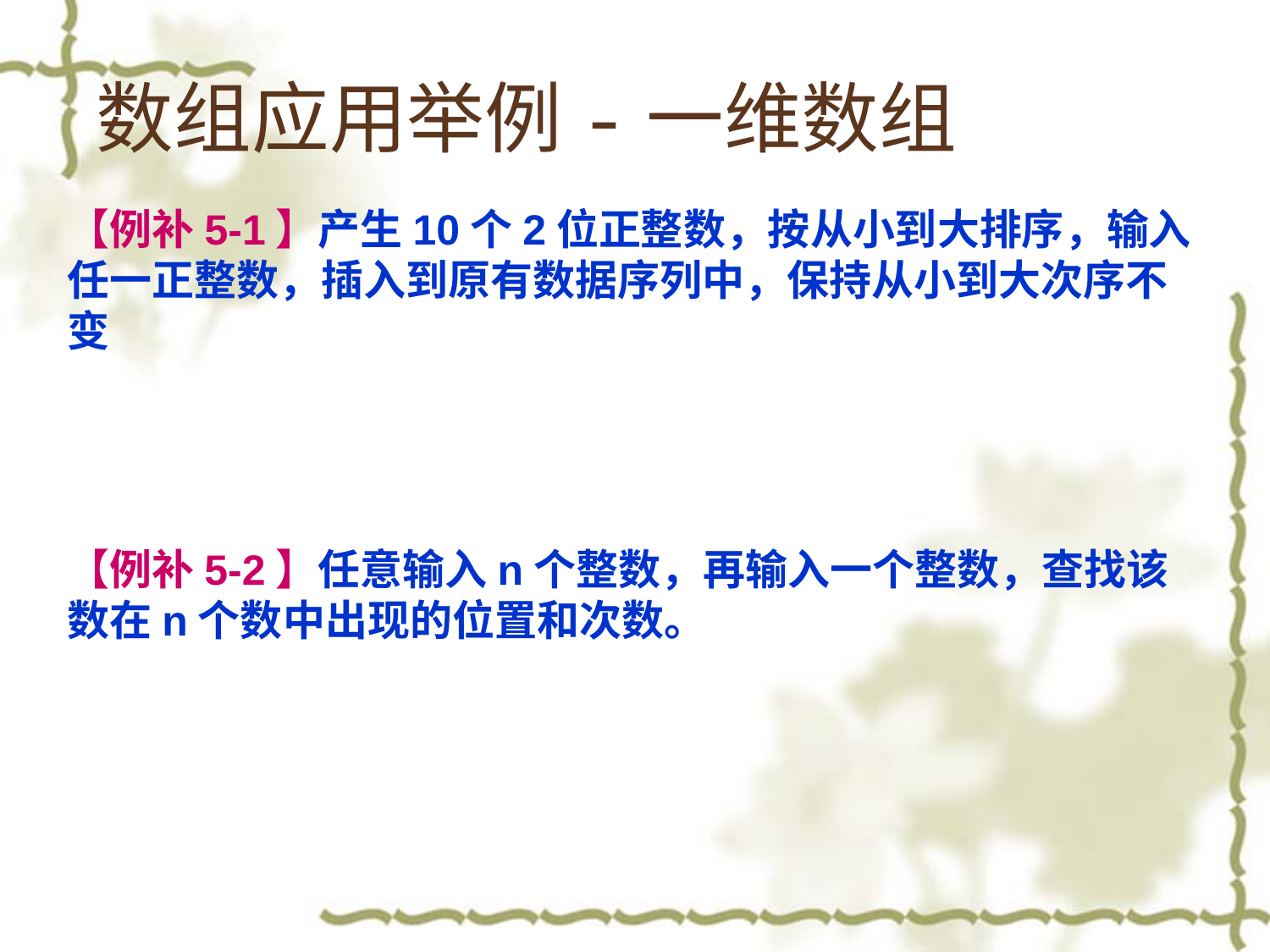

# 数组应用举例-一维数组
【例补5-1】产生10个2位正整数，按从小到大排序，输入任一正整数，插入到原有数据序列中，保持从小到大次序不变
【例补5-2】任意输入n个整数，再输入一个整数，查找该数在n个数中出现的位置和次数。